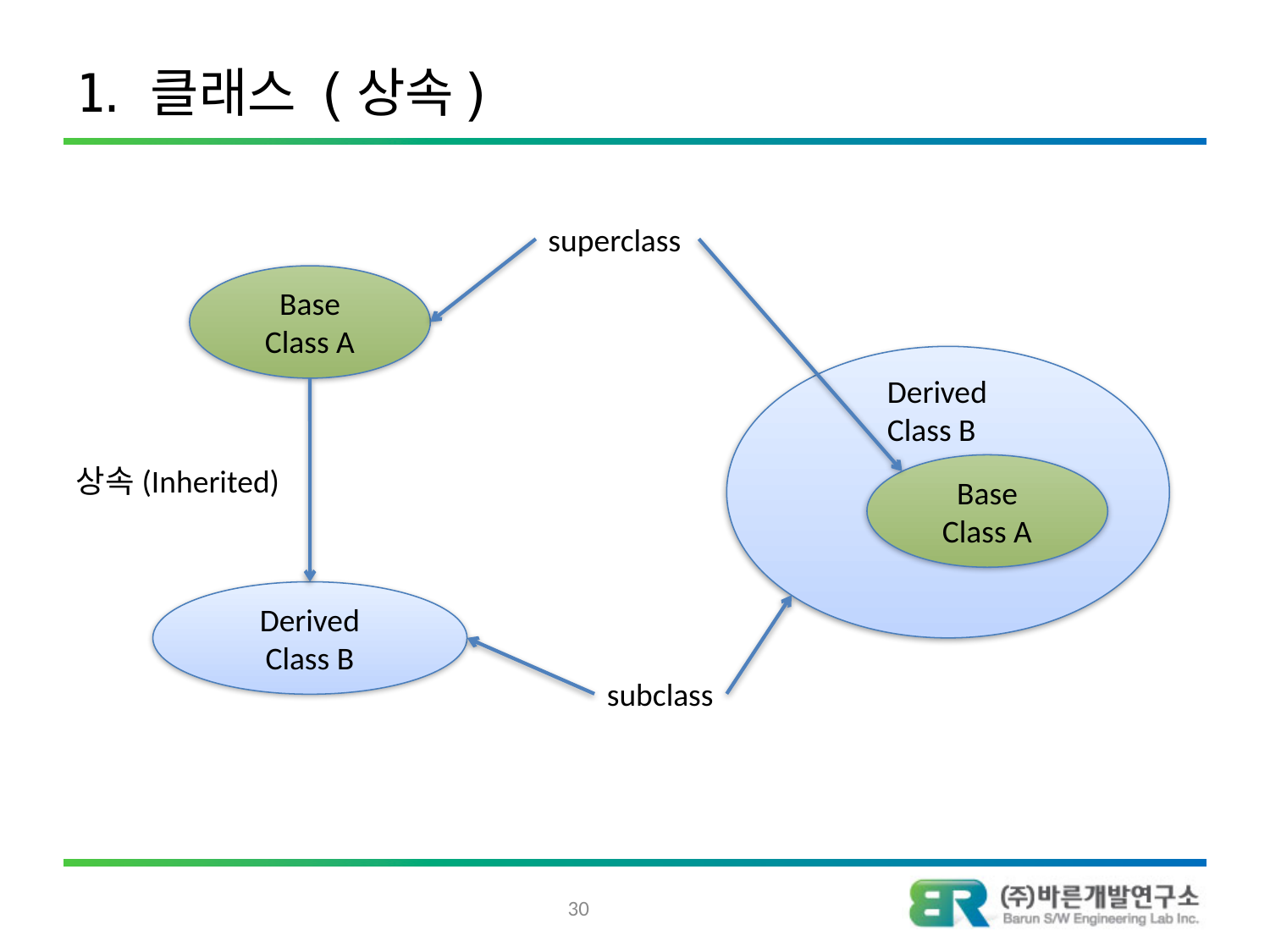

# 1. 클래스 (상속)

superclass
Base
Class A

Derived
Class B
상속(Inherited)
Base
Class A
Derived
Class B
subclass
30